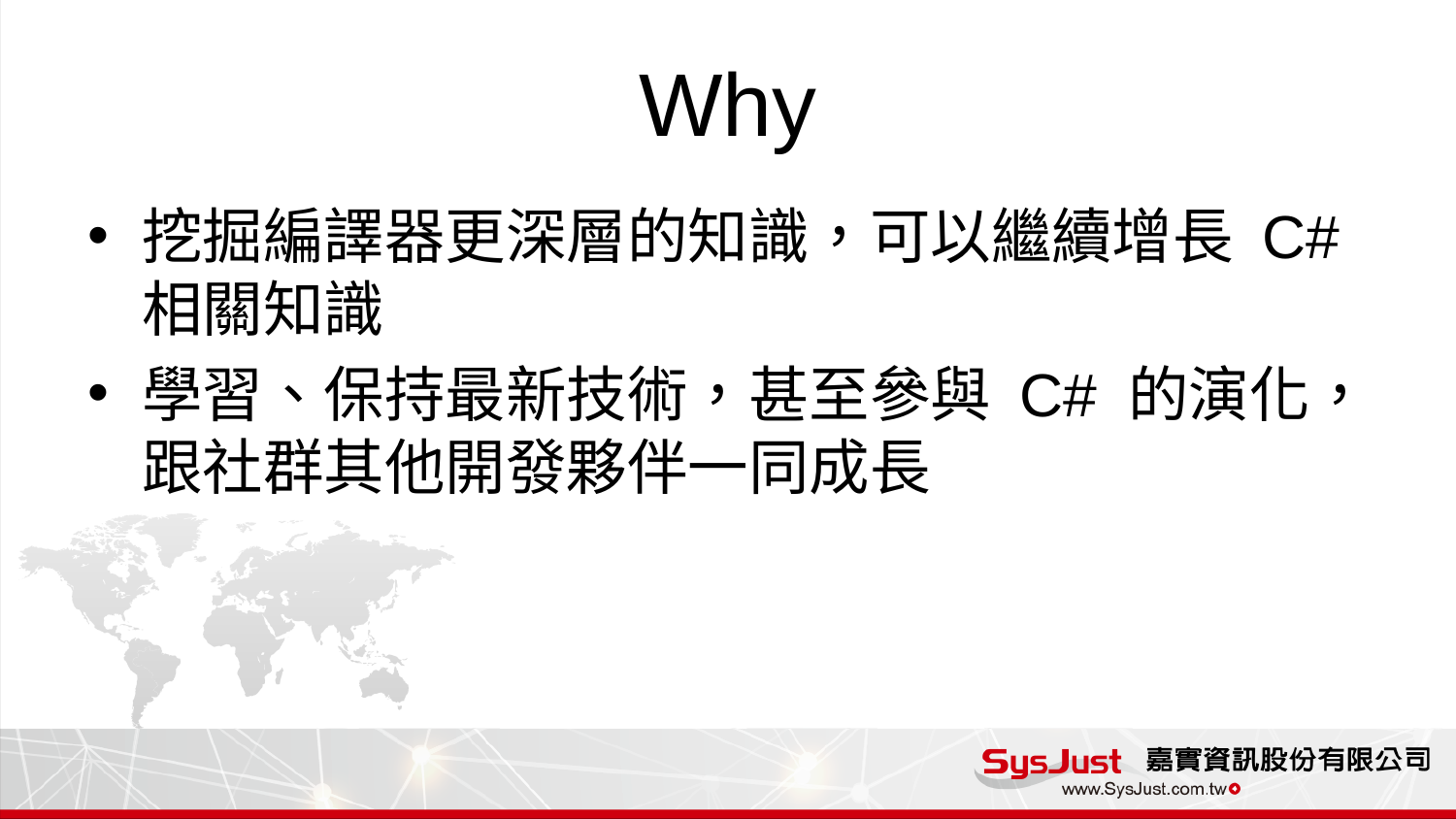

# Why
挖掘編譯器更深層的知識，可以繼續增長 C# 相關知識
學習、保持最新技術，甚至參與 C# 的演化，跟社群其他開發夥伴一同成長